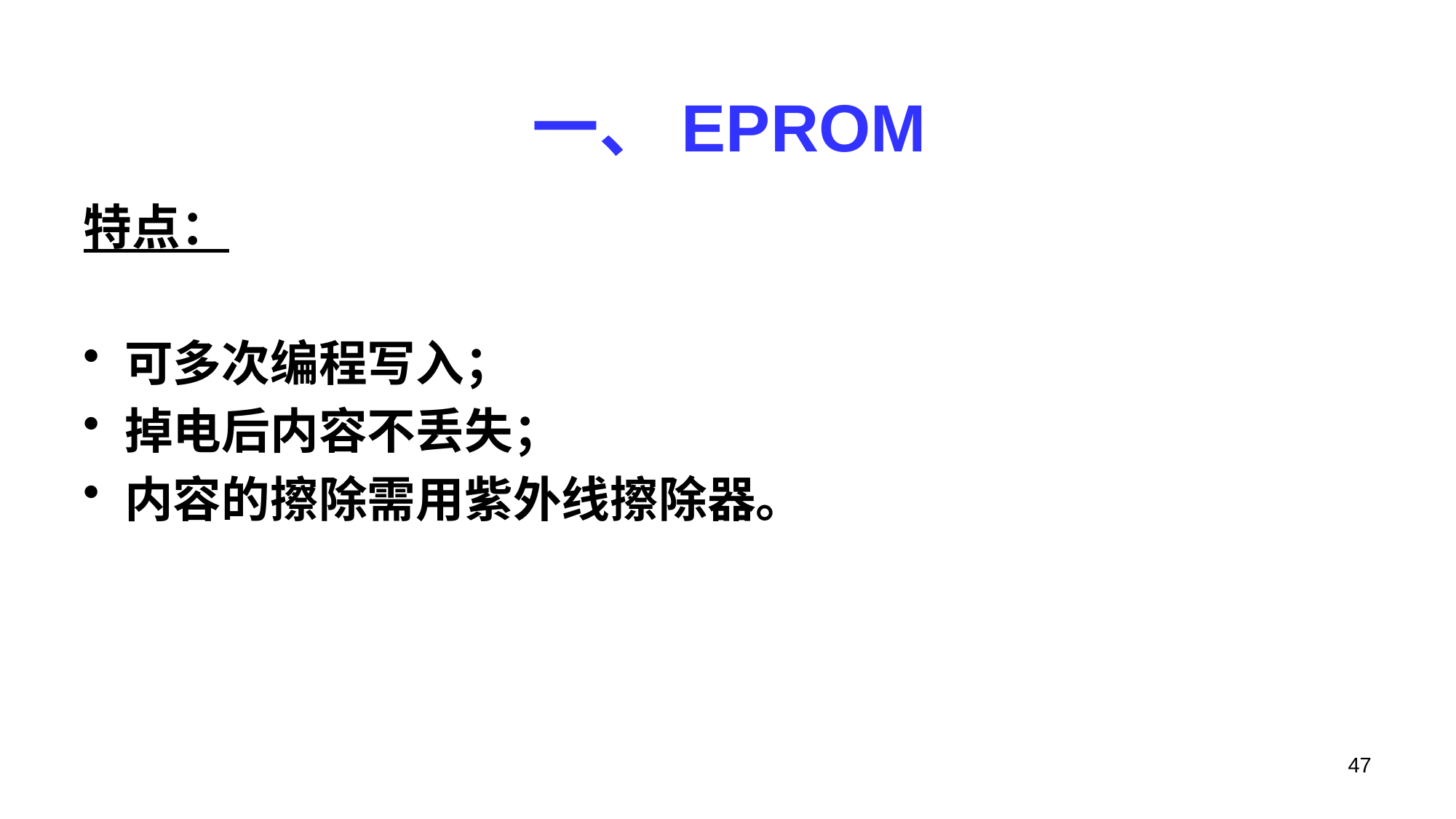

# 一、EPROM
特点：

可多次编程写入；
掉电后内容不丢失；
内容的擦除需用紫外线擦除器。
47